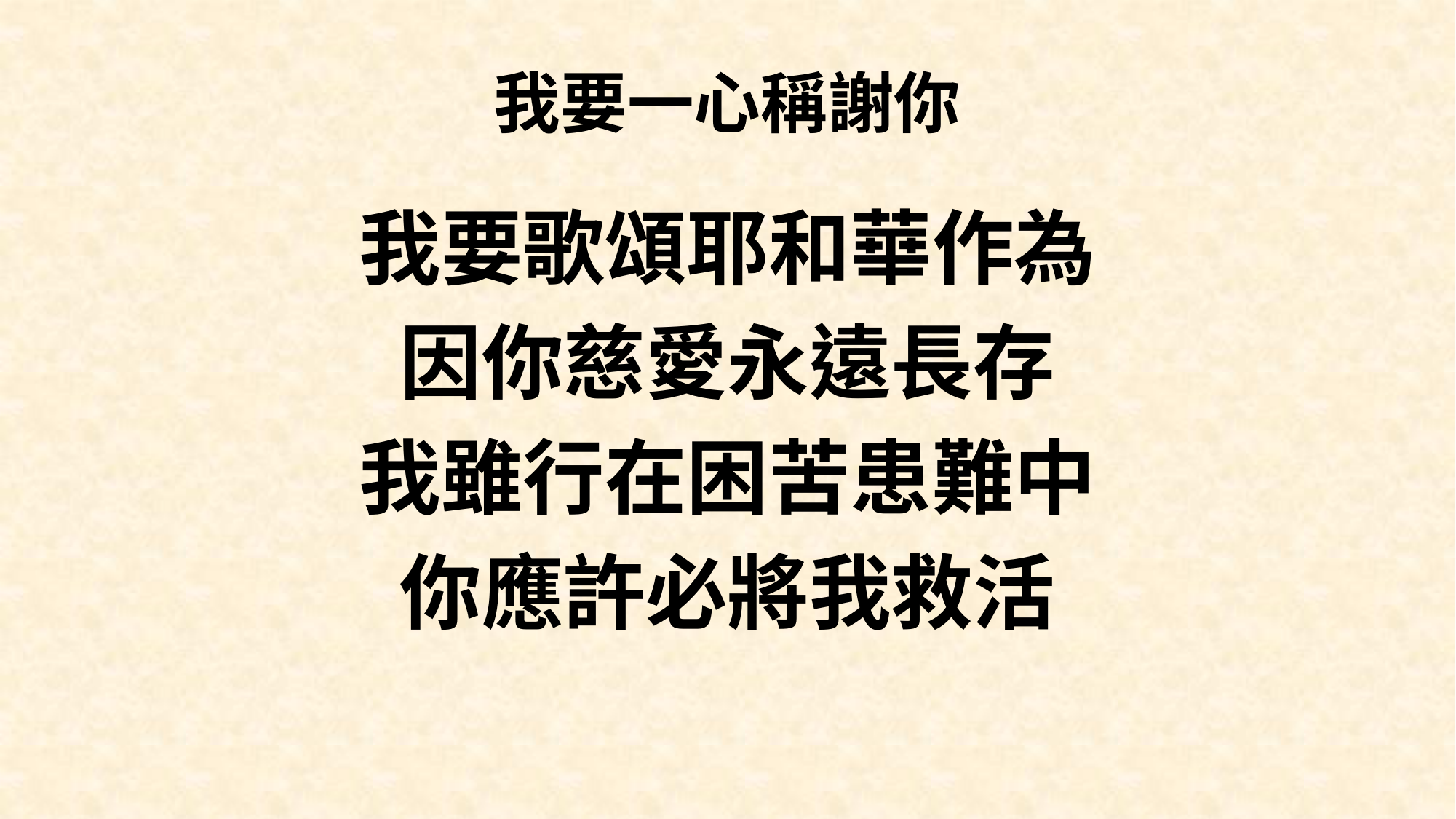

# 我要一心稱謝你
我要歌頌耶和華作為
因你慈愛永遠長存
我雖行在困苦患難中
你應許必將我救活